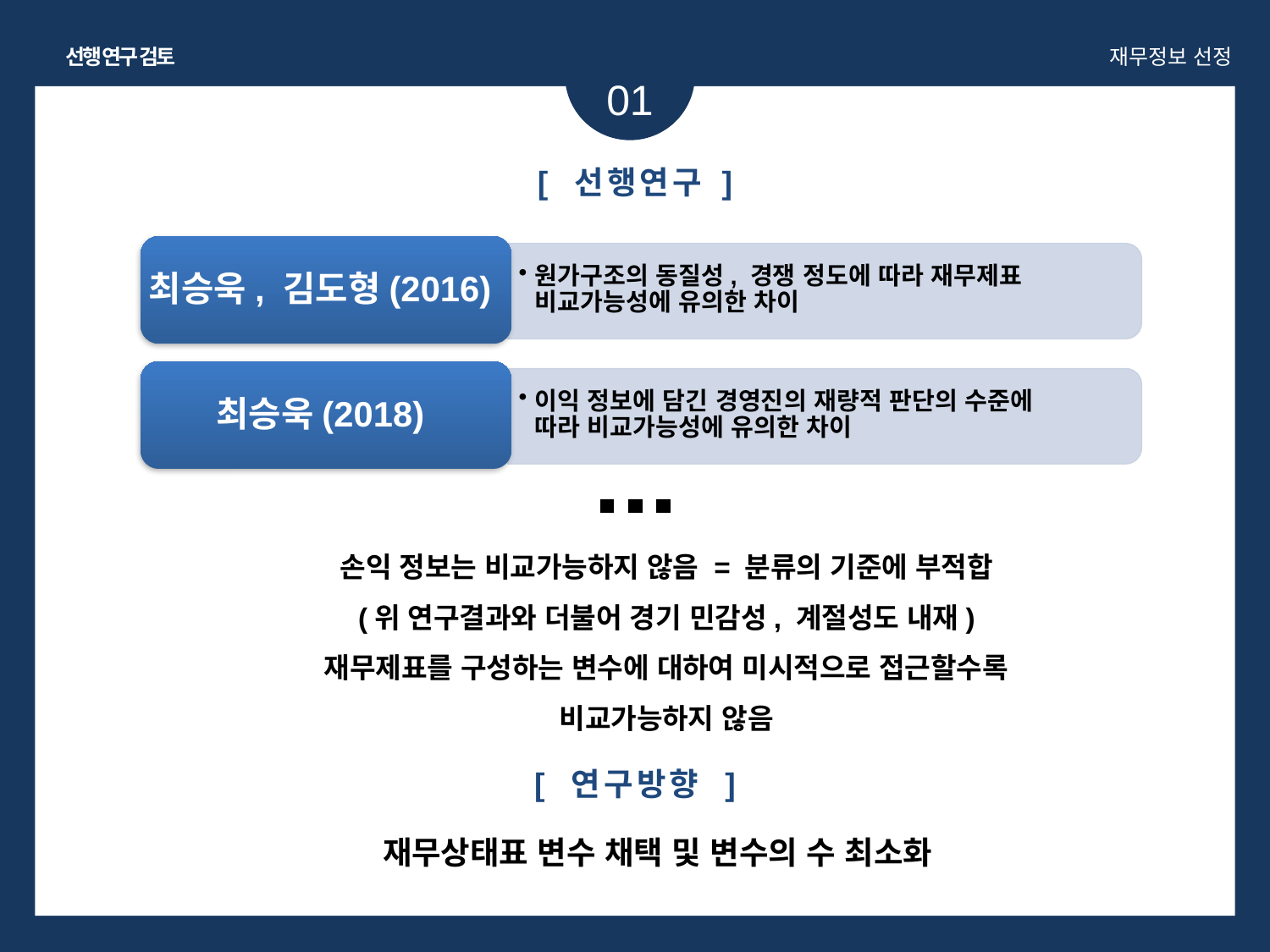

선행 연구 검토
재무정보 선정
01

[   선 행 연 구  ]

최승욱, 김도형(2016)

원가구조의 동질성, 경쟁 정도에 따라 재무제표
비교가능성에 유의한 차이

최승욱(2018)

이익 정보에 담긴 경영진의 재량적 판단의 수준에
따라 비교가능성에 유의한 차이

손익 정보는 비교가능하지 않음 = 분류의 기준에 부적합
(위 연구결과와 더불어 경기 민감성, 계절성도 내재)
재무제표를 구성하는 변수에 대하여 미시적으로 접근할수록
비교가능하지 않음
[   연 구 방 향   ]

재무상태표 변수 채택 및 변수의 수 최소화